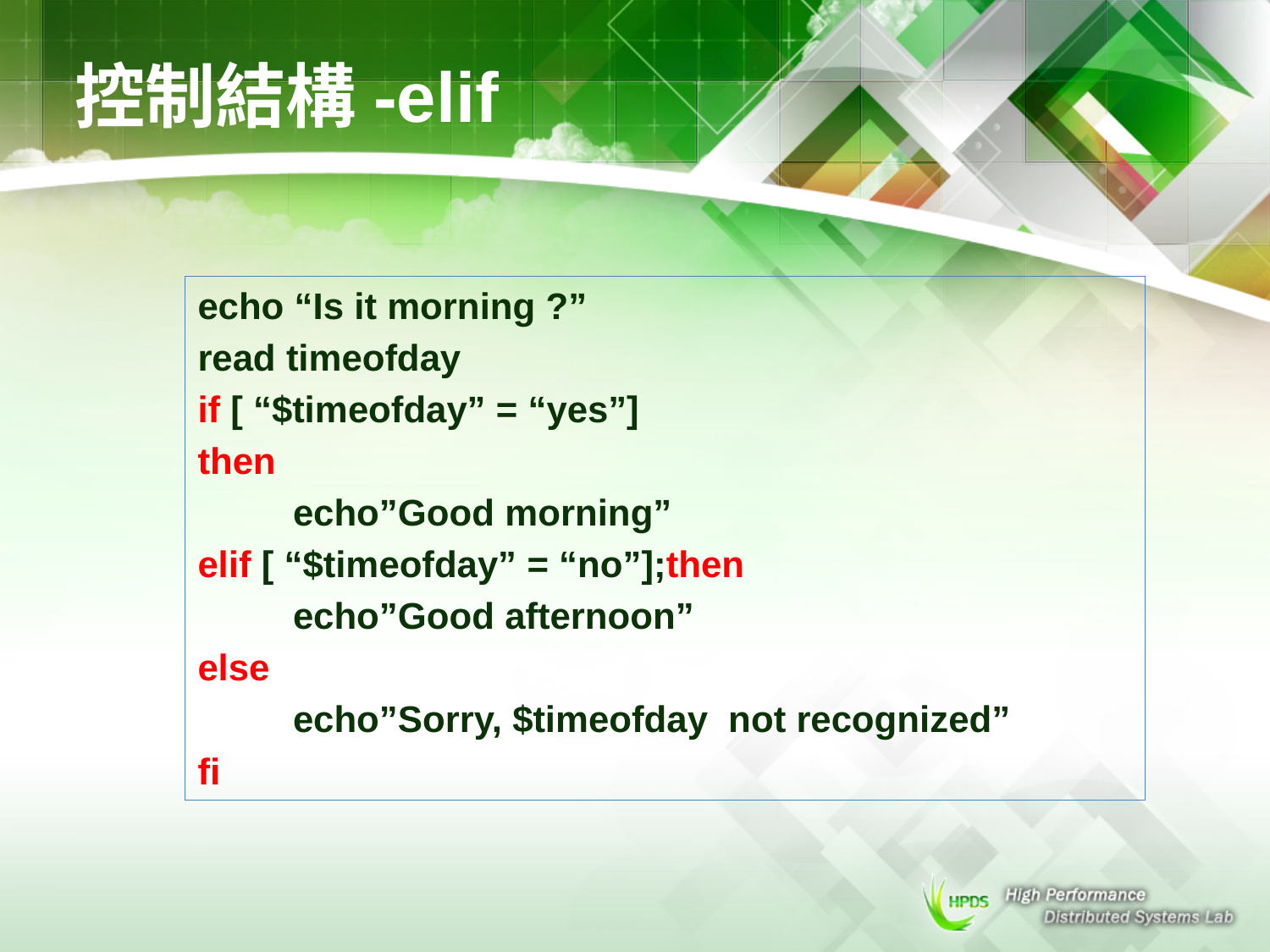

# 控制結構-elif
echo “Is it morning ?”
read timeofday
if [ “$timeofday” = “yes”]
then
	echo”Good morning”
elif [ “$timeofday” = “no”];then
	echo”Good afternoon”
else
	echo”Sorry, $timeofday  not recognized”
fi